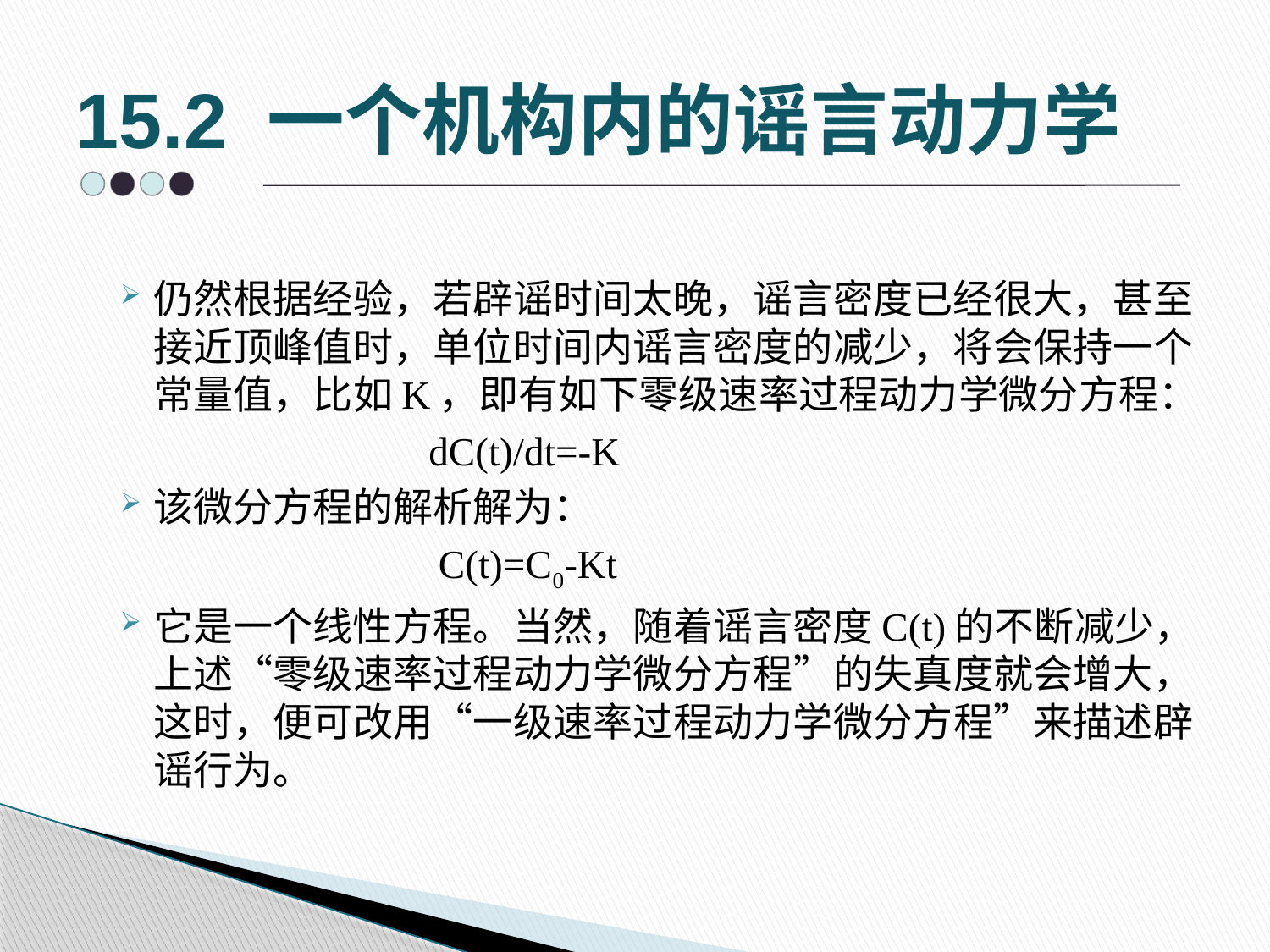

# 15.2 一个机构内的谣言动力学

仍然根据经验，若辟谣时间太晚，谣言密度已经很大，甚至接近顶峰值时，单位时间内谣言密度的减少，将会保持一个常量值，比如K，即有如下零级速率过程动力学微分方程：
                               dC(t)/dt=-K
该微分方程的解析解为：
                                C(t)=C0-Kt
它是一个线性方程。当然，随着谣言密度C(t)的不断减少，上述“零级速率过程动力学微分方程”的失真度就会增大，这时，便可改用“一级速率过程动力学微分方程”来描述辟谣行为。